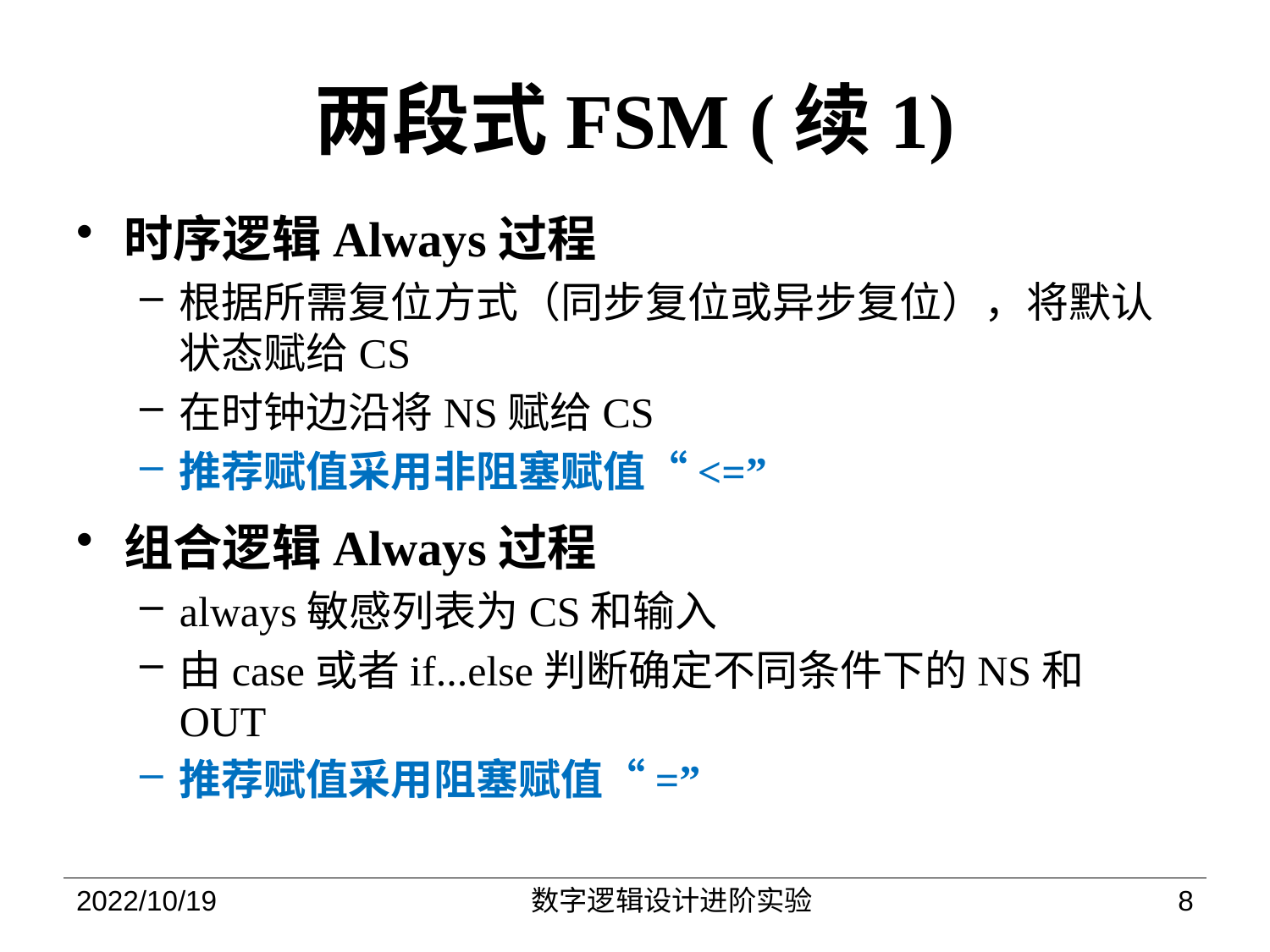

两段式FSM (续1)
时序逻辑Always过程
根据所需复位方式（同步复位或异步复位），将默认状态赋给CS
在时钟边沿将NS赋给CS
推荐赋值采用非阻塞赋值“<=”
组合逻辑Always过程
always敏感列表为CS和输入
由case或者if...else判断确定不同条件下的NS和OUT
推荐赋值采用阻塞赋值“=”
2022/10/19
数字逻辑设计进阶实验
8